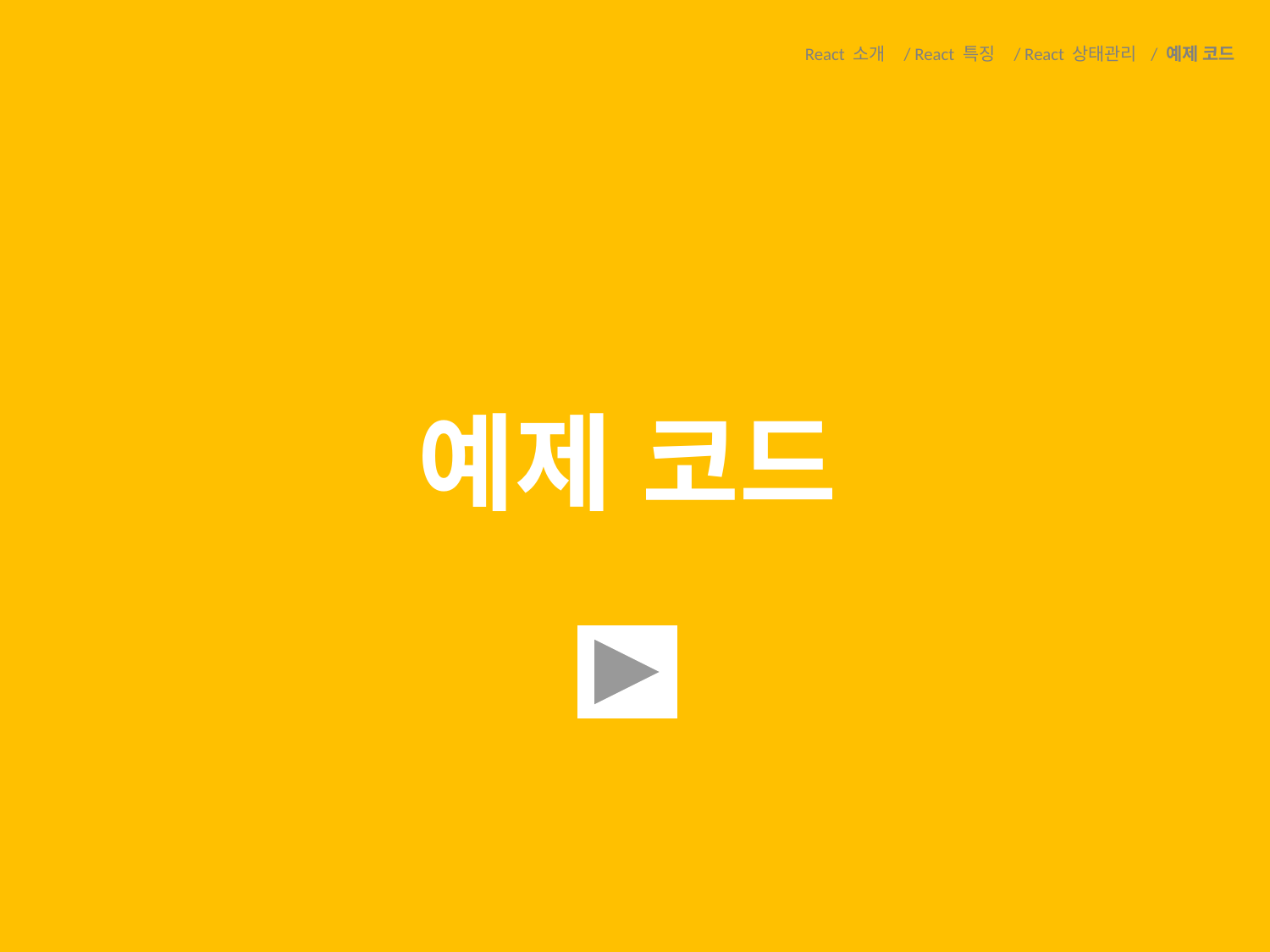

React 소개   / React 특징   / React 상태관리  / 예제 코드
예제 코드